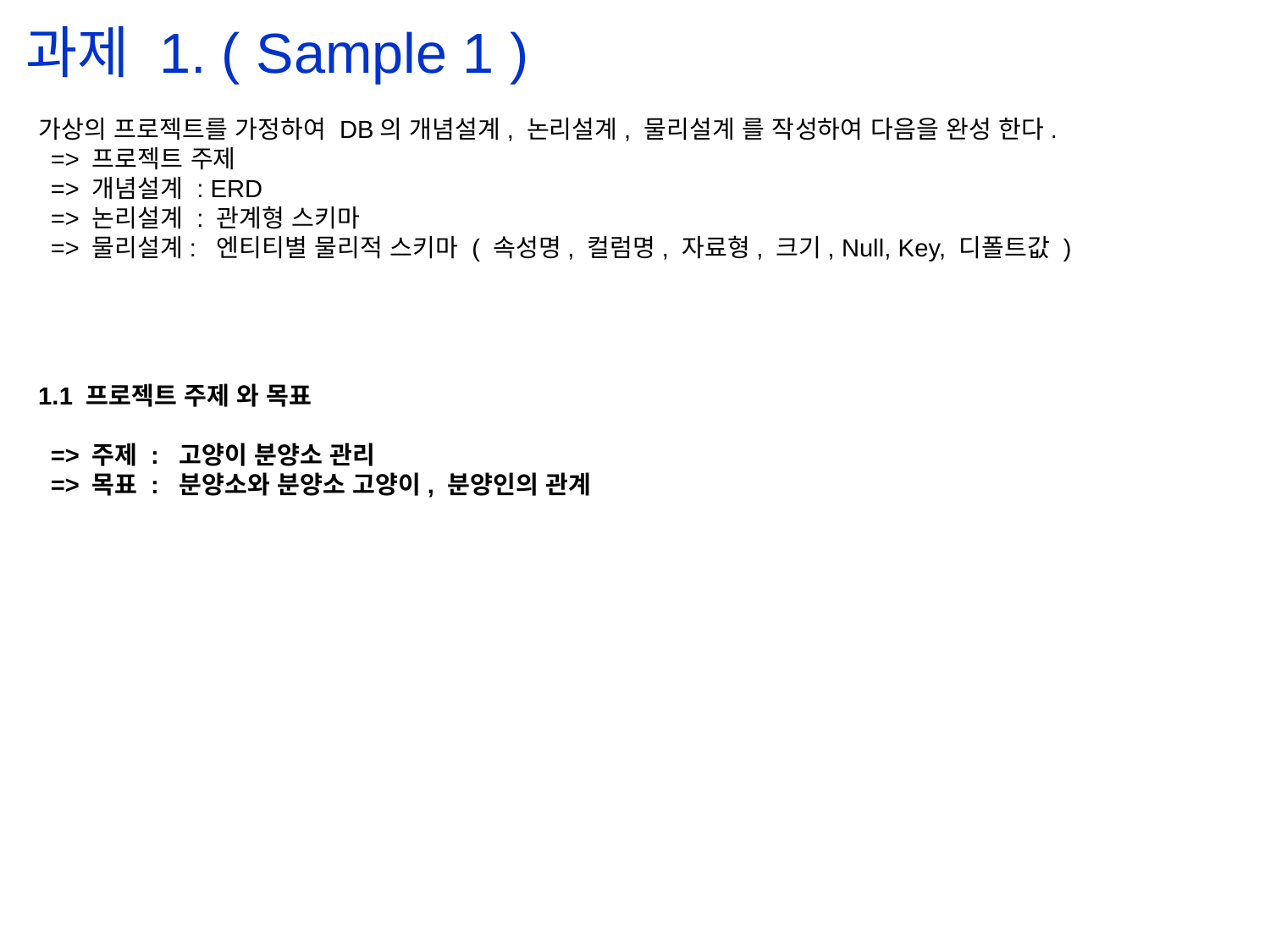

과제 1. ( Sample 1 )

가상의 프로젝트를 가정하여 DB의 개념설계, 논리설계, 물리설계 를 작성하여 다음을 완성 한다.
=> 프로젝트 주제
=> 개념설계 : ERD
=> 논리설계 : 관계형 스키마
=> 물리설계:  엔티티별 물리적 스키마 ( 속성명, 컬럼명, 자료형, 크기, Null, Key, 디폴트값 )

1.1 프로젝트 주제 와 목표
=> 주제 :  고양이 분양소 관리
=> 목표 :  분양소와 분양소 고양이, 분양인의 관계